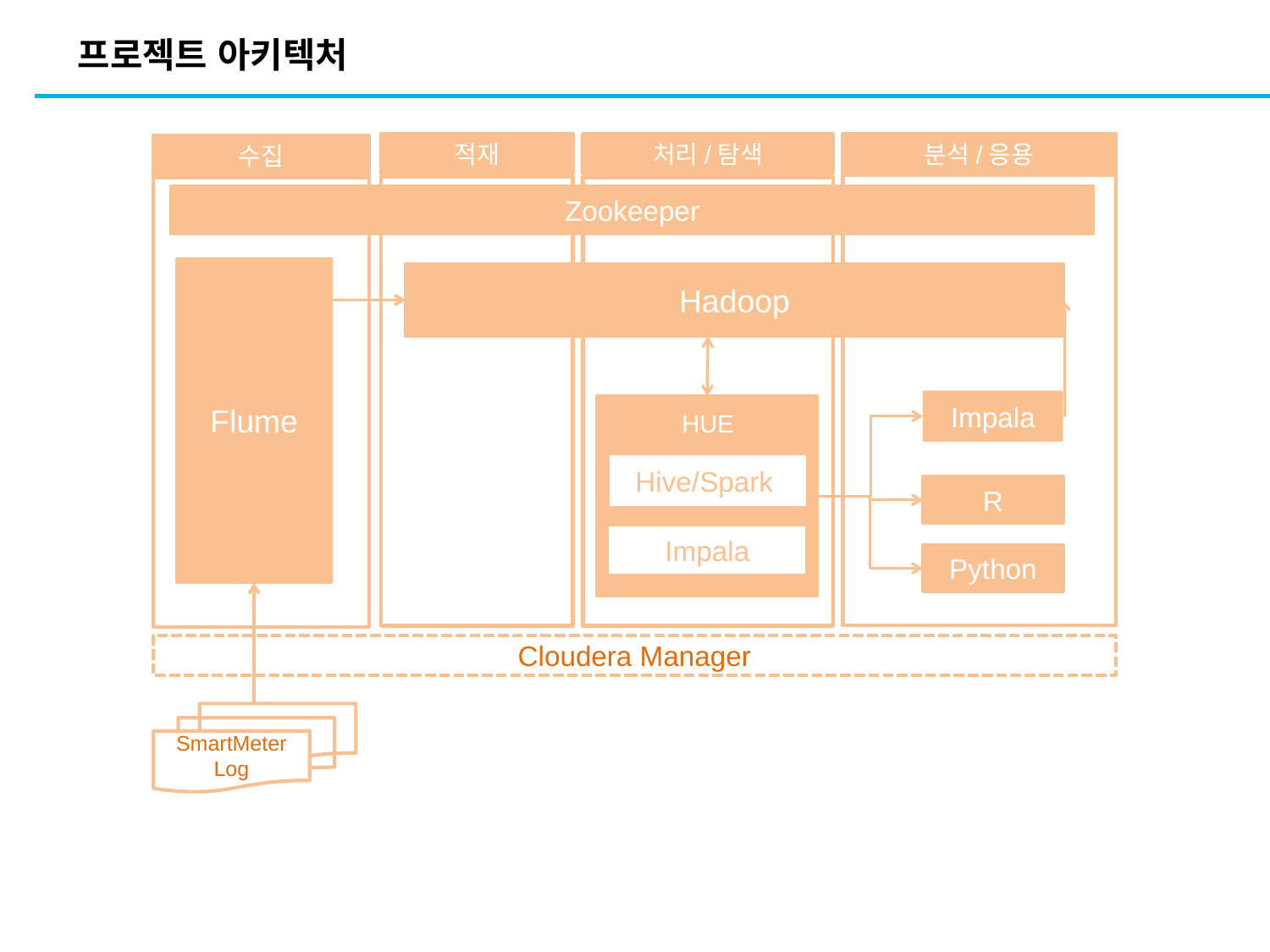

프로젝트 아키텍처
적재
처리/탐색
분석/응용
수집

Zookeeper
Flume
Hadoop
Impala

HUE
Hive/Spark
R
Impala
Python
Cloudera Manager

SmartMeter Log